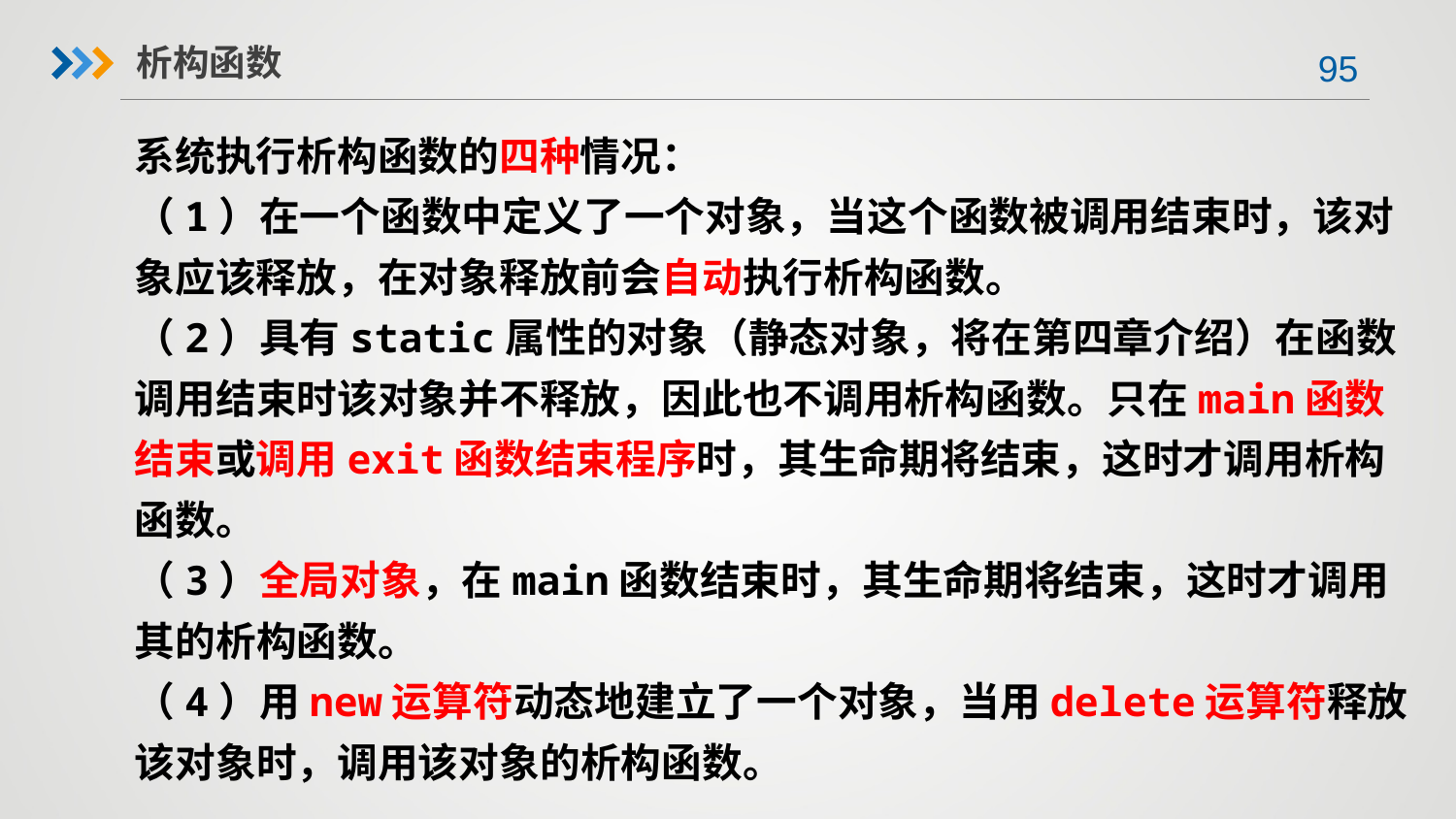

析构函数
系统执行析构函数的四种情况：
（1）在一个函数中定义了一个对象，当这个函数被调用结束时，该对象应该释放，在对象释放前会自动执行析构函数。
（2）具有static属性的对象（静态对象，将在第四章介绍）在函数调用结束时该对象并不释放，因此也不调用析构函数。只在main函数结束或调用exit函数结束程序时，其生命期将结束，这时才调用析构函数。
（3）全局对象，在main函数结束时，其生命期将结束，这时才调用其的析构函数。
（4）用new运算符动态地建立了一个对象，当用delete运算符释放该对象时，调用该对象的析构函数。